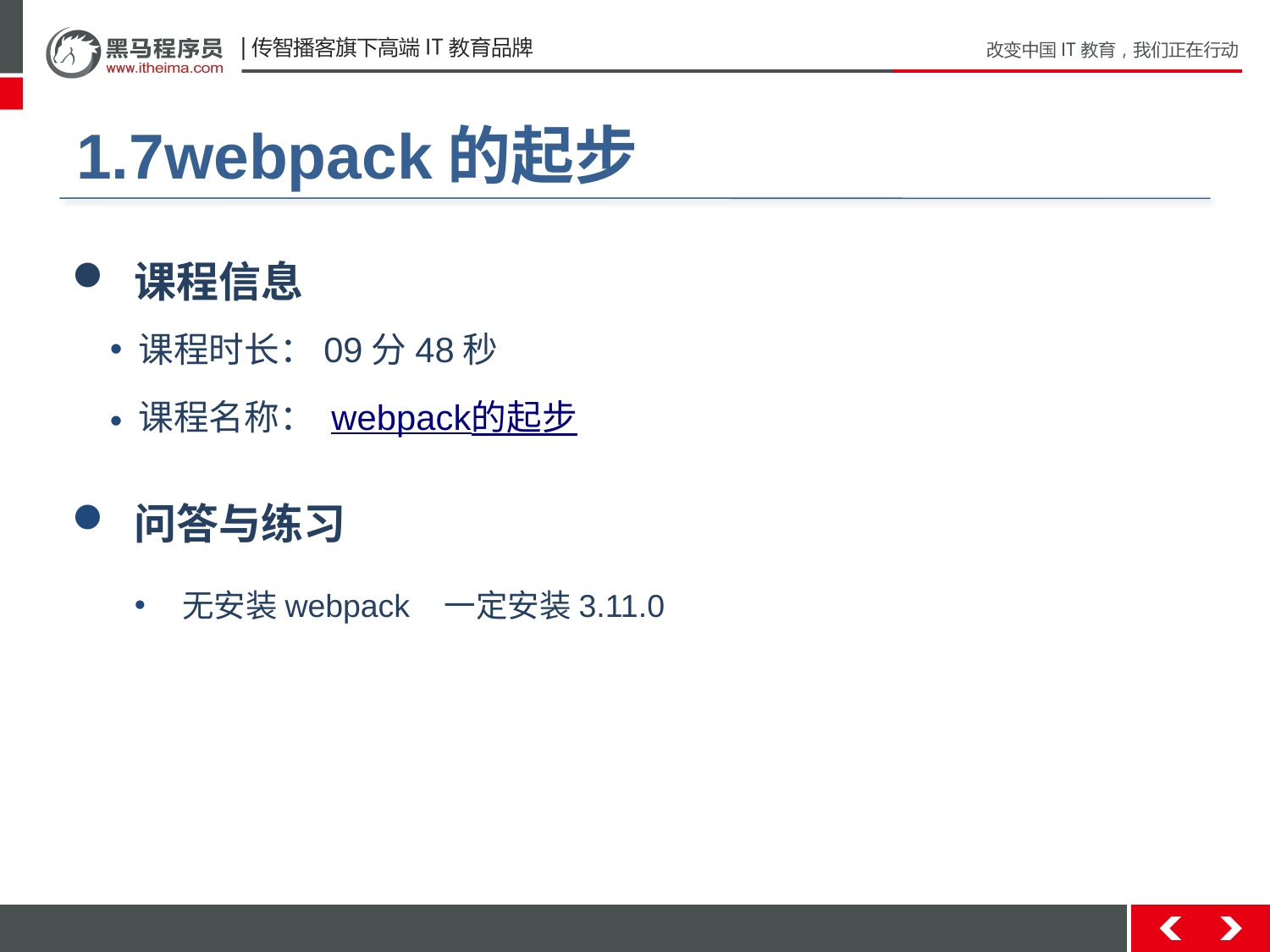

#
1.7webpack的起步
 课程信息
 课程时长：09分48秒
 课程名称： webpack的起步
 问答与练习
无安装webpack   一定安装3.11.0